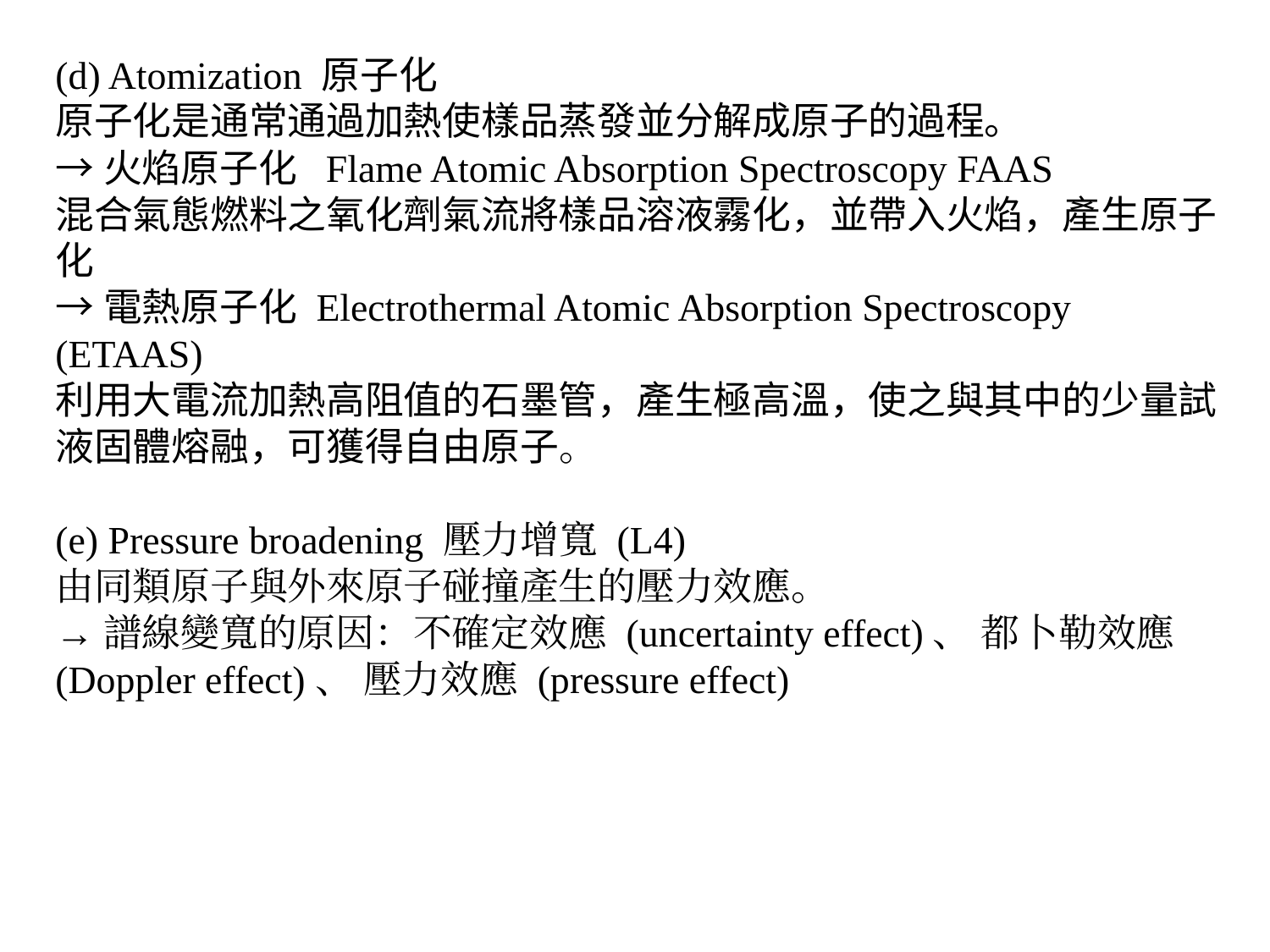

(d) Atomization 原子化
原子化是通常通過加熱使樣品蒸發並分解成原子的過程。
→火焰原子化  Flame Atomic Absorption Spectroscopy FAAS
混合氣態燃料之氧化劑氣流將樣品溶液霧化，並帶入火焰，產生原子化
→電熱原子化 Electrothermal Atomic Absorption Spectroscopy (ETAAS)
利用大電流加熱高阻值的石墨管，產生極高溫，使之與其中的少量試液固體熔融，可獲得自由原子。

(e) Pressure broadening 壓力增寬 (L4)
由同類原子與外來原子碰撞產生的壓力效應。
→譜線變寬的原因：不確定效應 (uncertainty effect)、 都卜勒效應 (Doppler effect)、 壓力效應 (pressure effect)